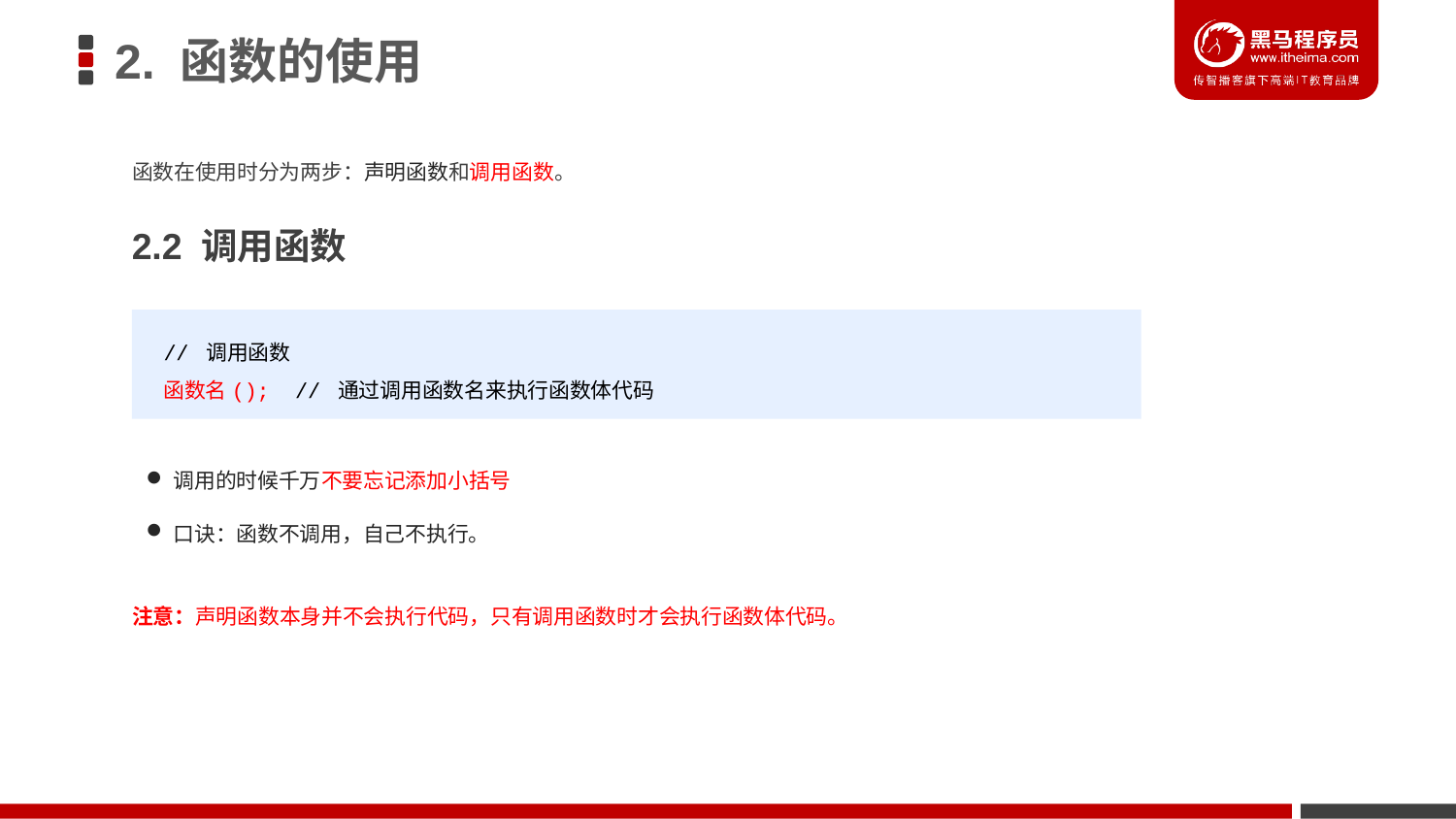

# 2. 函数的使用
函数在使用时分为两步：声明函数和调用函数。
2.2 调用函数
// 调用函数
函数名();  // 通过调用函数名来执行函数体代码
调用的时候千万不要忘记添加小括号
口诀：函数不调用，自己不执行。
注意：声明函数本身并不会执行代码，只有调用函数时才会执行函数体代码。